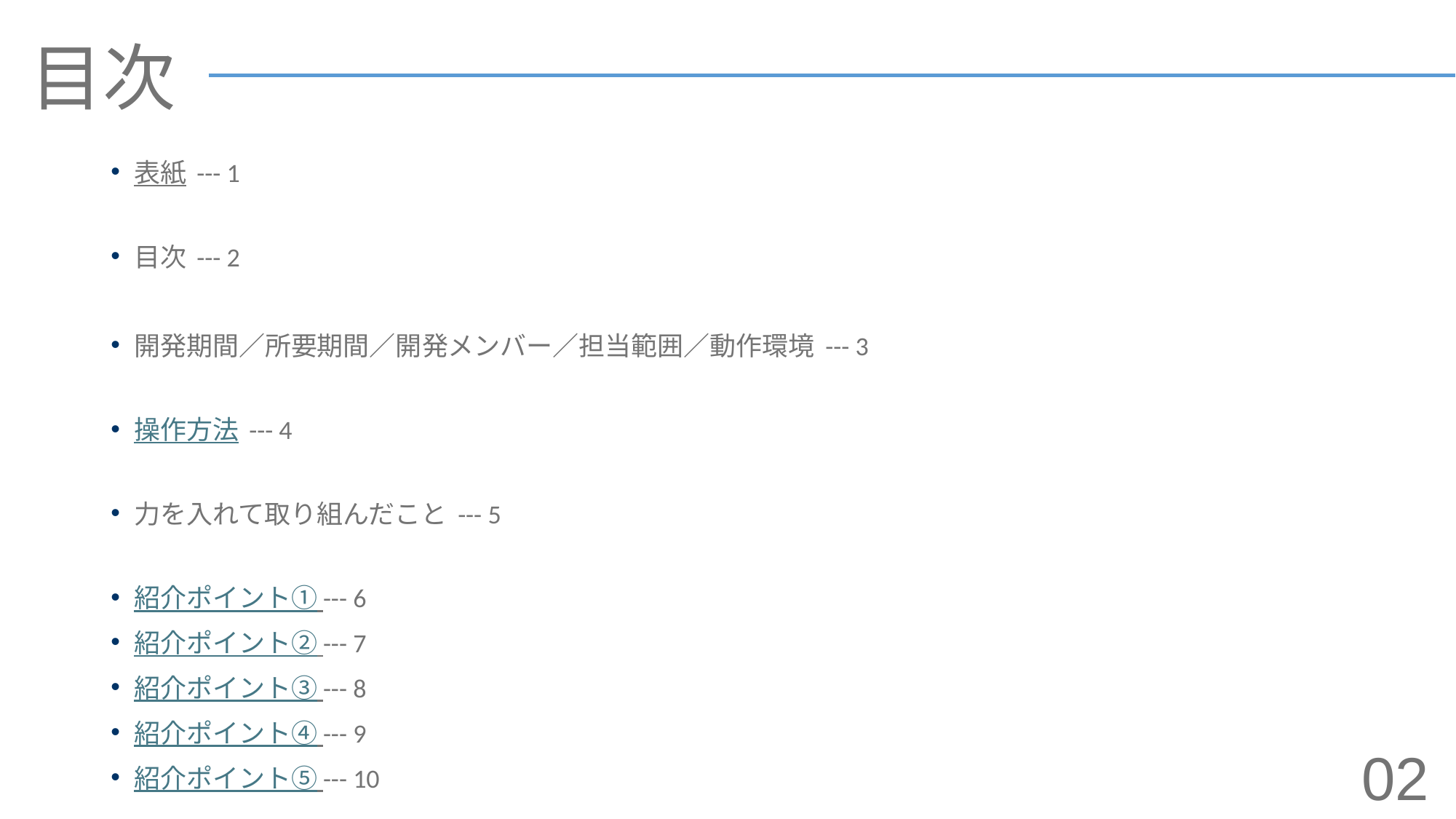

# 目次
表紙 --- 1

目次 --- 2

開発期間／所要期間／開発メンバー／担当範囲／動作環境 --- 3

操作方法 --- 4

力を入れて取り組んだこと --- 5

紹介ポイント① --- 6
紹介ポイント② --- 7
紹介ポイント③ --- 8
紹介ポイント④ --- 9
紹介ポイント⑤ --- 10
02